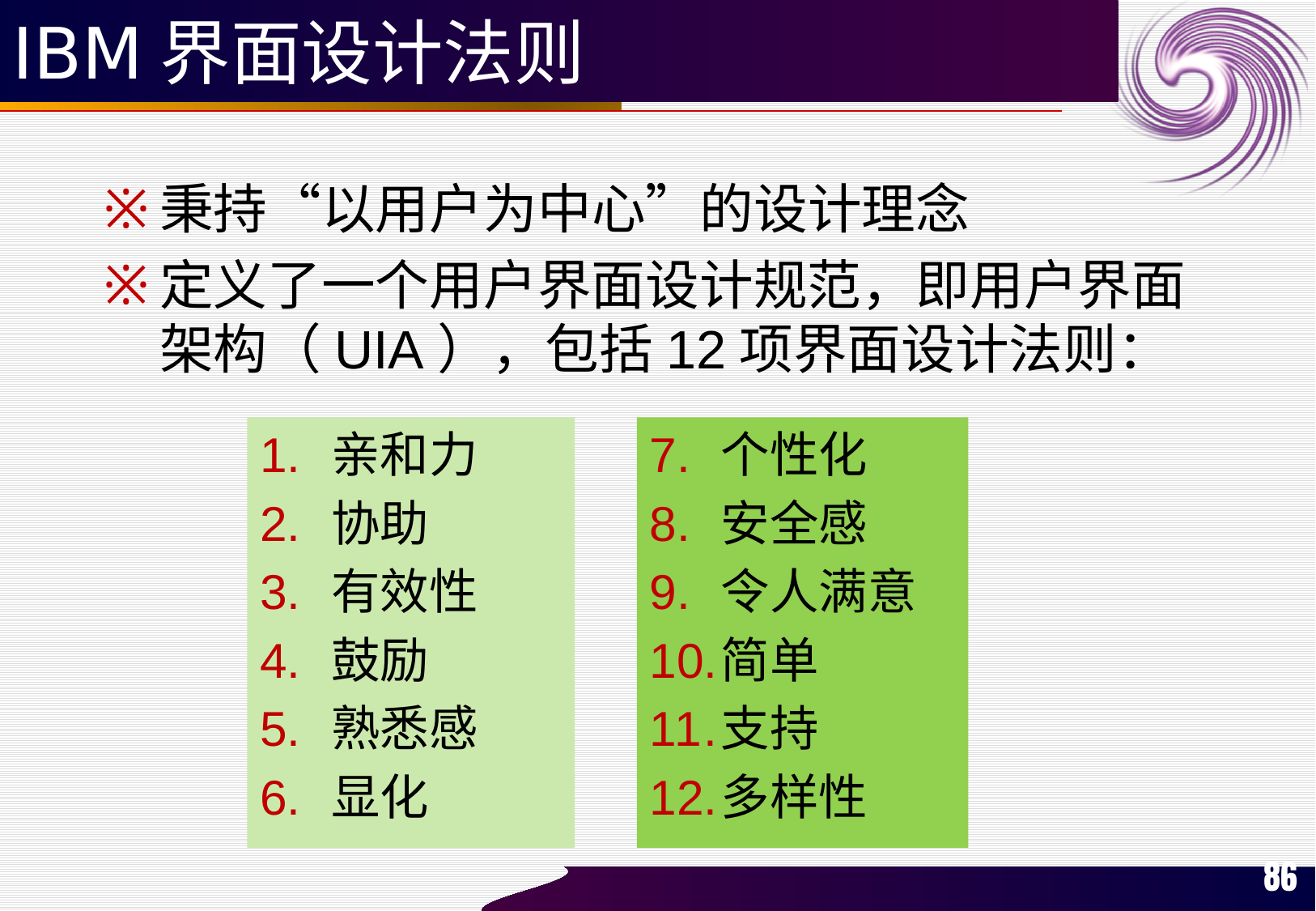

# IBM界面设计法则
秉持“以用户为中心”的设计理念
定义了一个用户界面设计规范，即用户界面架构（UIA），包括12项界面设计法则：
亲和力
协助
有效性
鼓励
熟悉感
显化
个性化
安全感
令人满意
简单
支持
多样性
86